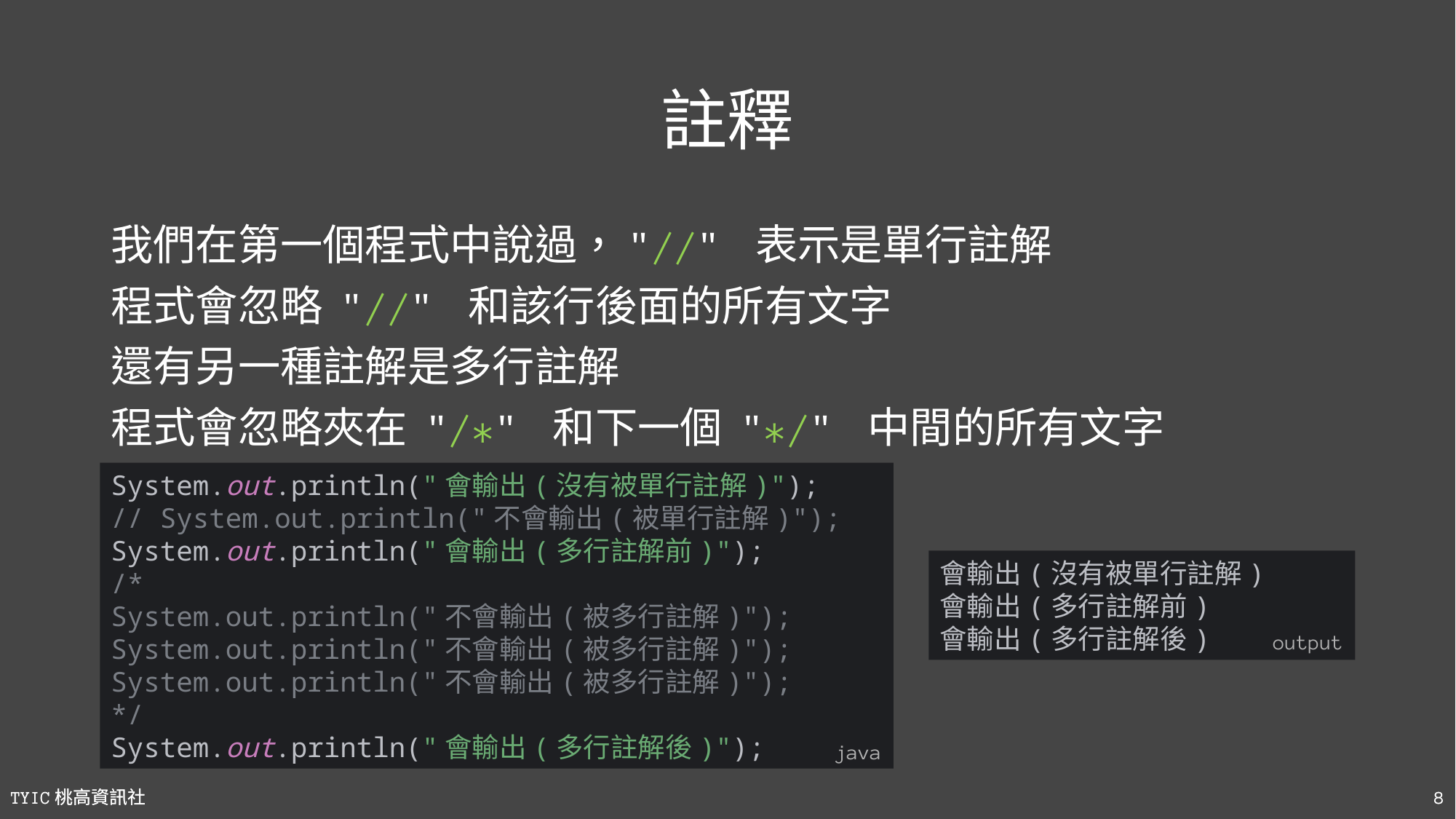

# 註釋
我們在第一個程式中說過，"//" 表示是單行註解
程式會忽略 "//" 和該行後面的所有文字
還有另一種註解是多行註解
程式會忽略夾在 "/*" 和下一個 "*/" 中間的所有文字
System.out.println("會輸出(沒有被單行註解)");
// System.out.println("不會輸出(被單行註解)");
System.out.println("會輸出(多行註解前)");
/*
System.out.println("不會輸出(被多行註解)");
System.out.println("不會輸出(被多行註解)");
System.out.println("不會輸出(被多行註解)");
*/
System.out.println("會輸出(多行註解後)");
會輸出(沒有被單行註解)
會輸出(多行註解前)
會輸出(多行註解後)
output
java